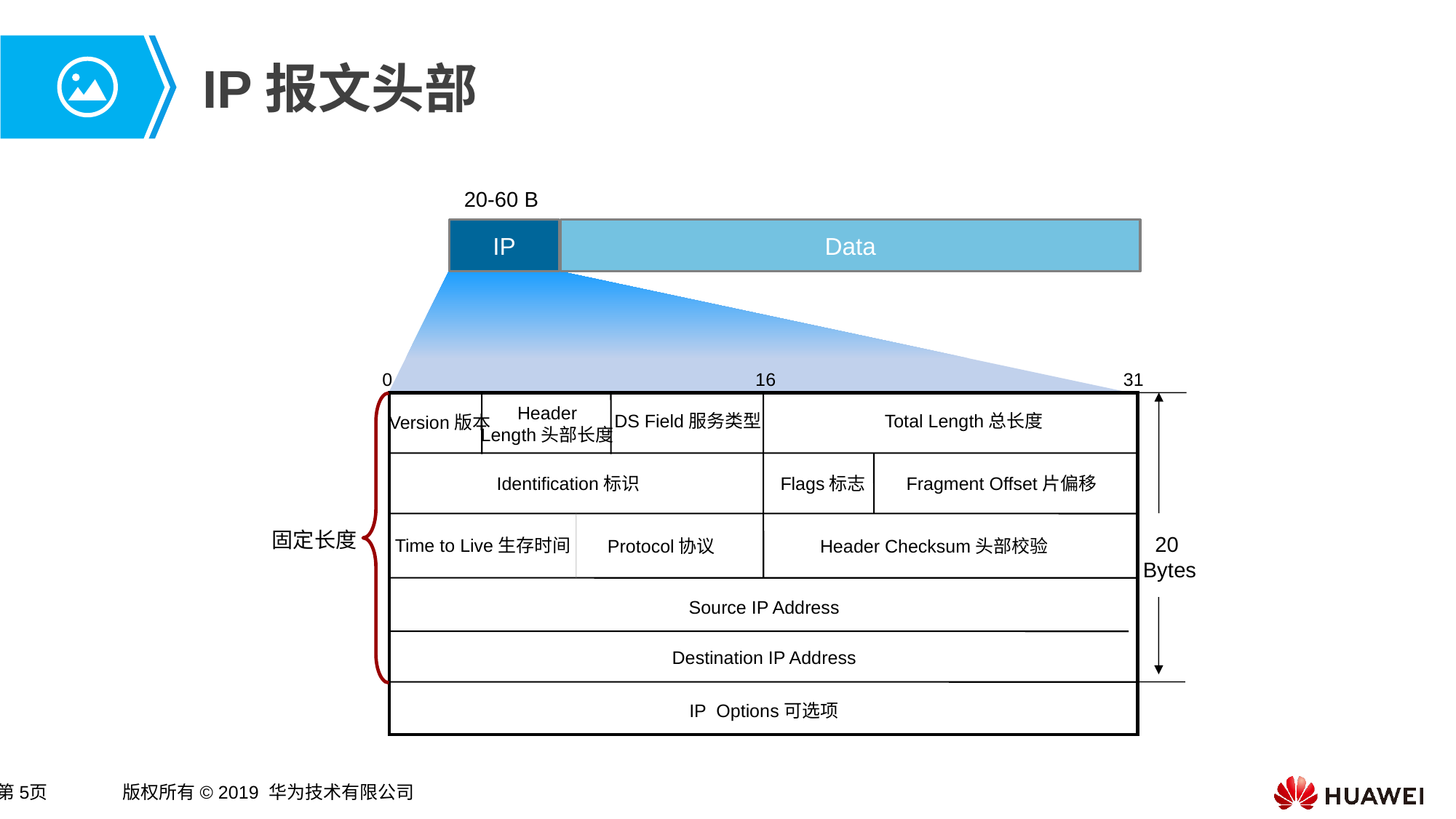

# IP报文头部
20-60 B
IP
Data

0			         16			                 31

Header
Length头部长度
DS Field服务类型
Total Length总长度
Version版本

Identification标识
Flags标志
Fragment Offset片偏移

固定长度
  20     Bytes
Time to Live生存时间
Protocol协议
Header Checksum头部校验

Source IP Address

Destination IP Address

IP  Options可选项